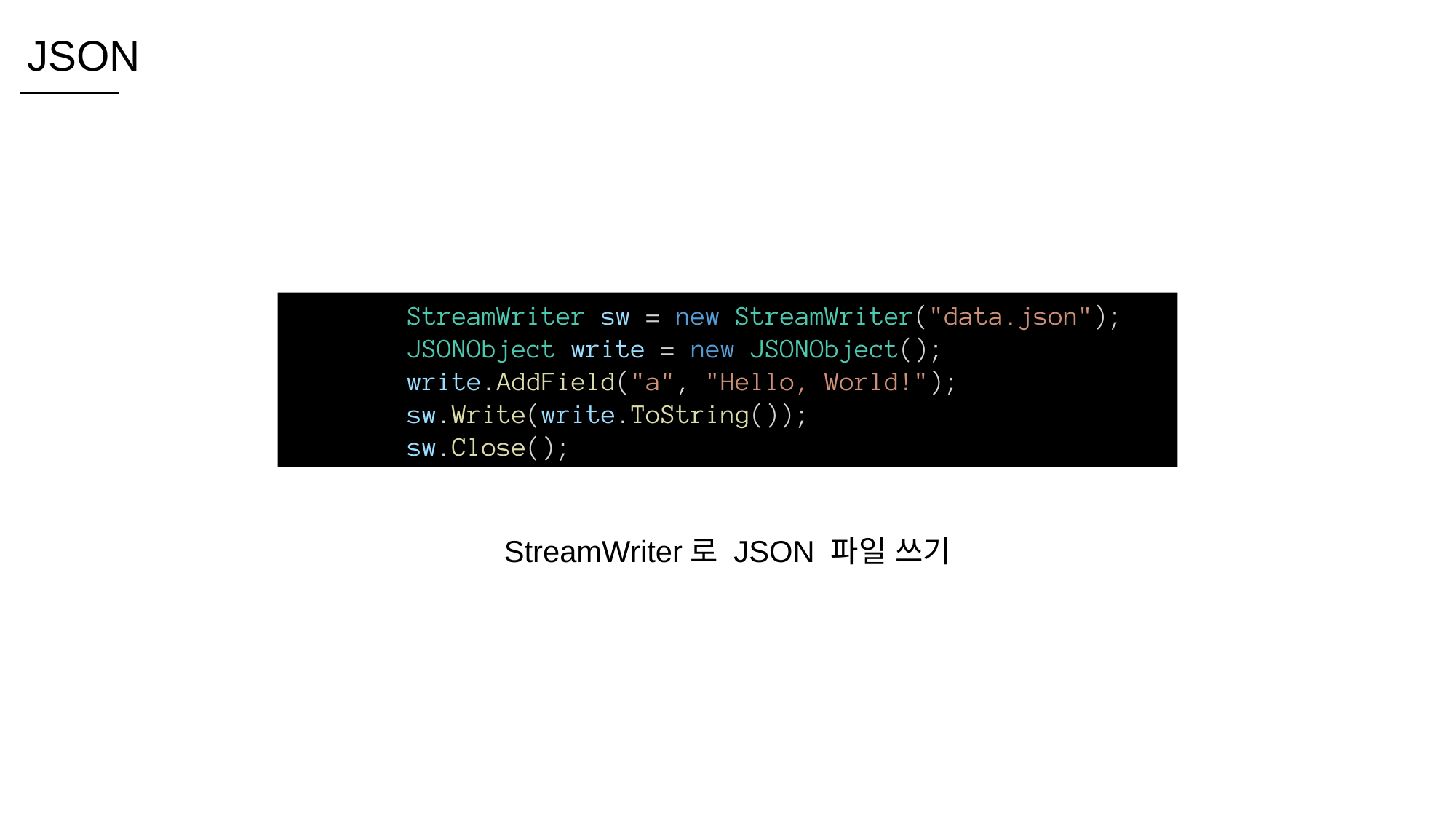

JSON
        StreamWriter sw = new StreamWriter("data.json");
        JSONObject write = new JSONObject();
        write.AddField("a", "Hello, World!");
        sw.Write(write.ToString());
        sw.Close();
StreamWriter로 JSON 파일 쓰기